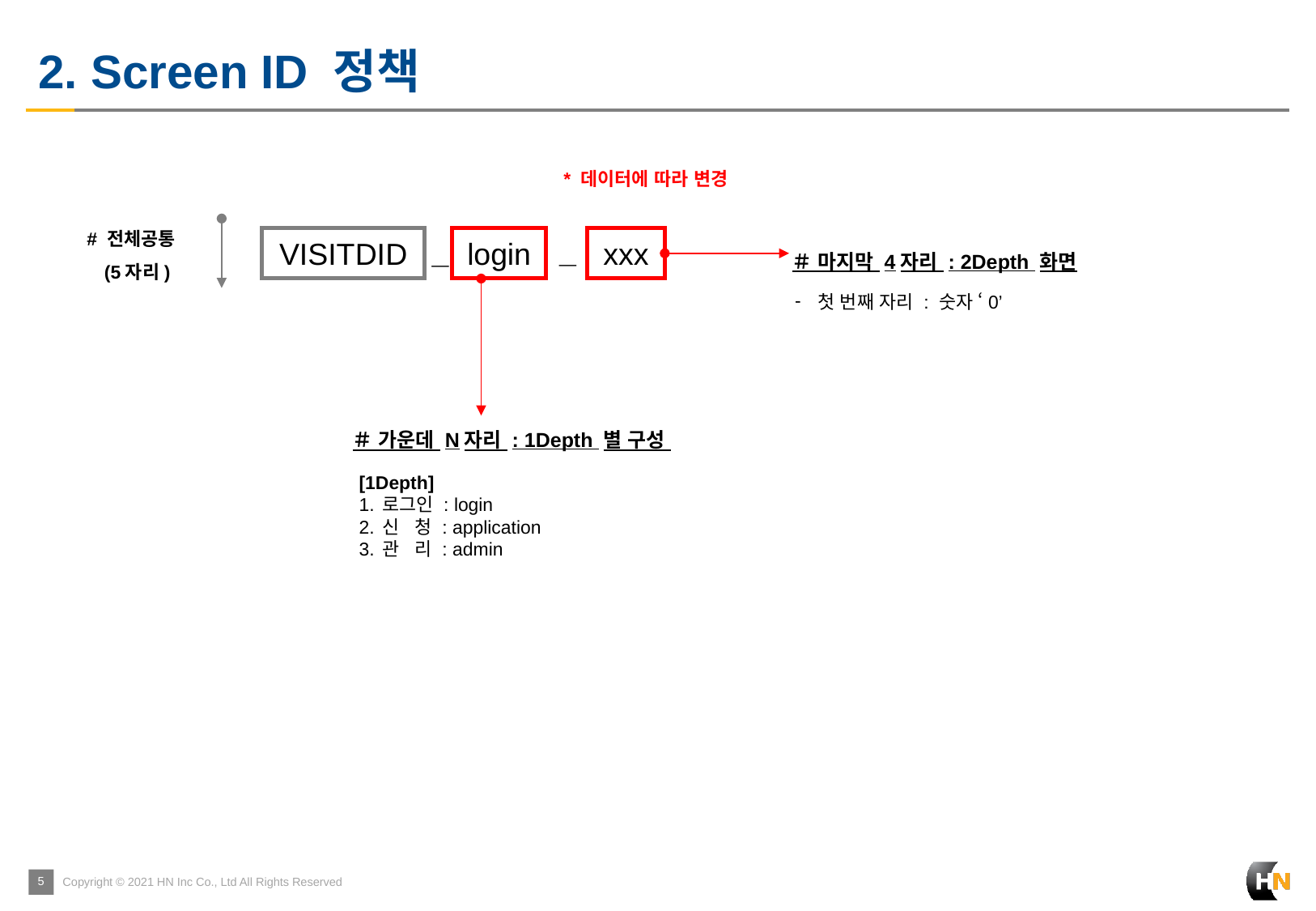

# 2. Screen ID 정책
* 데이터에 따라 변경
# 전체공통
(5자리)
_
_
VISITDID
login
xxx
＃ 마지막 4자리 : 2Depth 화면
첫 번째 자리 : 숫자 ‘0’
＃ 가운데 N자리 : 1Depth 별 구성
[1Depth]
로그인 : login
신   청 : application
관   리 : admin